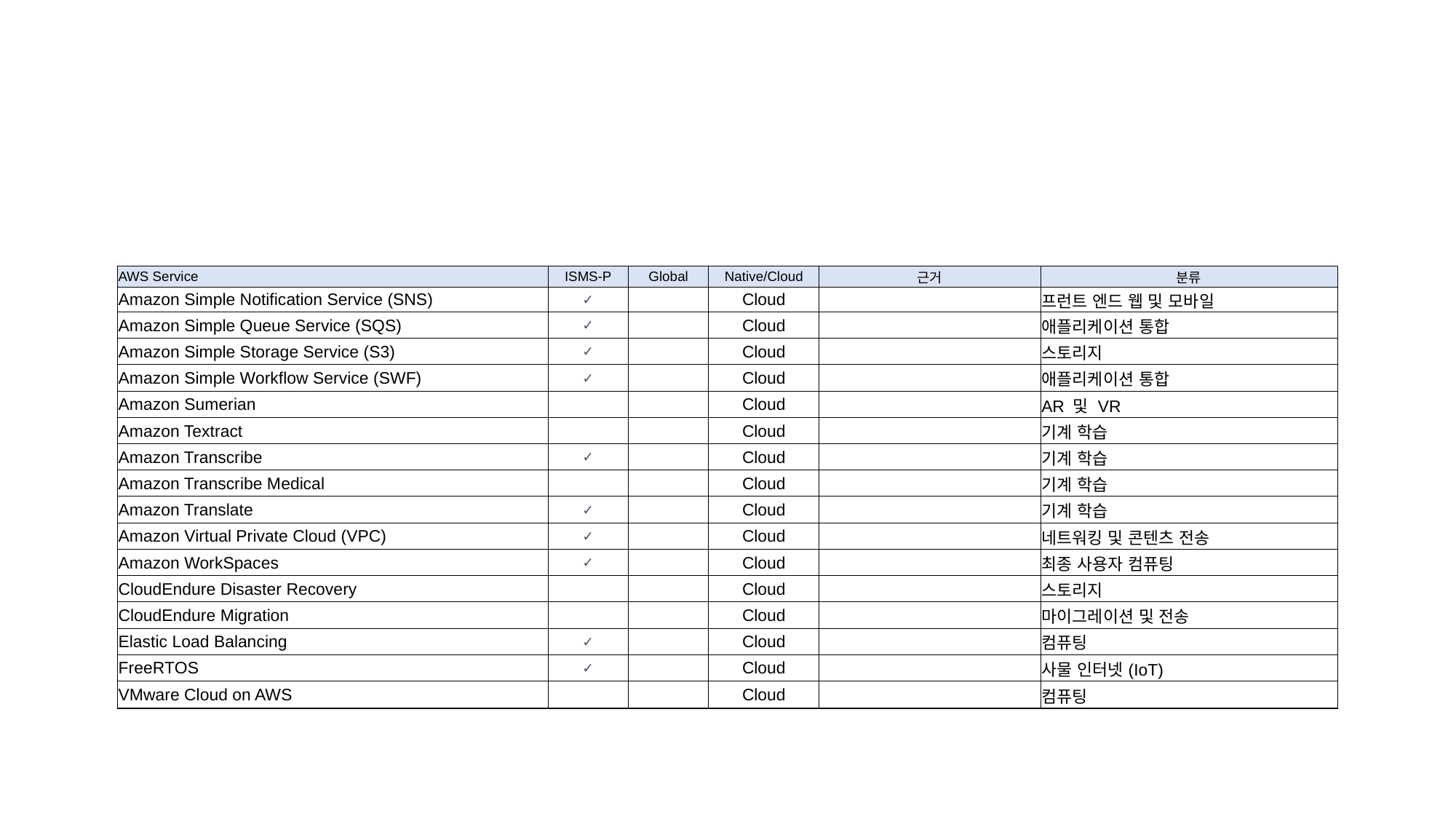

| AWS Service | ISMS-P | Global | Native/Cloud | 근거 | 분류 |
| --- | --- | --- | --- | --- | --- |
| Amazon Simple Notification Service (SNS) | ✓ |  | Cloud |  | 프런트 엔드 웹 및 모바일 |
| Amazon Simple Queue Service (SQS) | ✓ |  | Cloud |  | 애플리케이션 통합 |
| Amazon Simple Storage Service (S3) | ✓ |  | Cloud |  | 스토리지 |
| Amazon Simple Workflow Service (SWF) | ✓ |  | Cloud |  | 애플리케이션 통합 |
| Amazon Sumerian |  |  | Cloud |  | AR 및 VR |
| Amazon Textract |  |  | Cloud |  | 기계 학습 |
| Amazon Transcribe | ✓ |  | Cloud |  | 기계 학습 |
| Amazon Transcribe Medical |  |  | Cloud |  | 기계 학습 |
| Amazon Translate | ✓ |  | Cloud |  | 기계 학습 |
| Amazon Virtual Private Cloud (VPC) | ✓ |  | Cloud |  | 네트워킹 및 콘텐츠 전송 |
| Amazon WorkSpaces | ✓ |  | Cloud |  | 최종 사용자 컴퓨팅 |
| CloudEndure Disaster Recovery |  |  | Cloud |  | 스토리지 |
| CloudEndure Migration |  |  | Cloud |  | 마이그레이션 및 전송 |
| Elastic Load Balancing | ✓ |  | Cloud |  | 컴퓨팅 |
| FreeRTOS | ✓ |  | Cloud |  | 사물 인터넷(IoT) |
| VMware Cloud on AWS |  |  | Cloud |  | 컴퓨팅 |